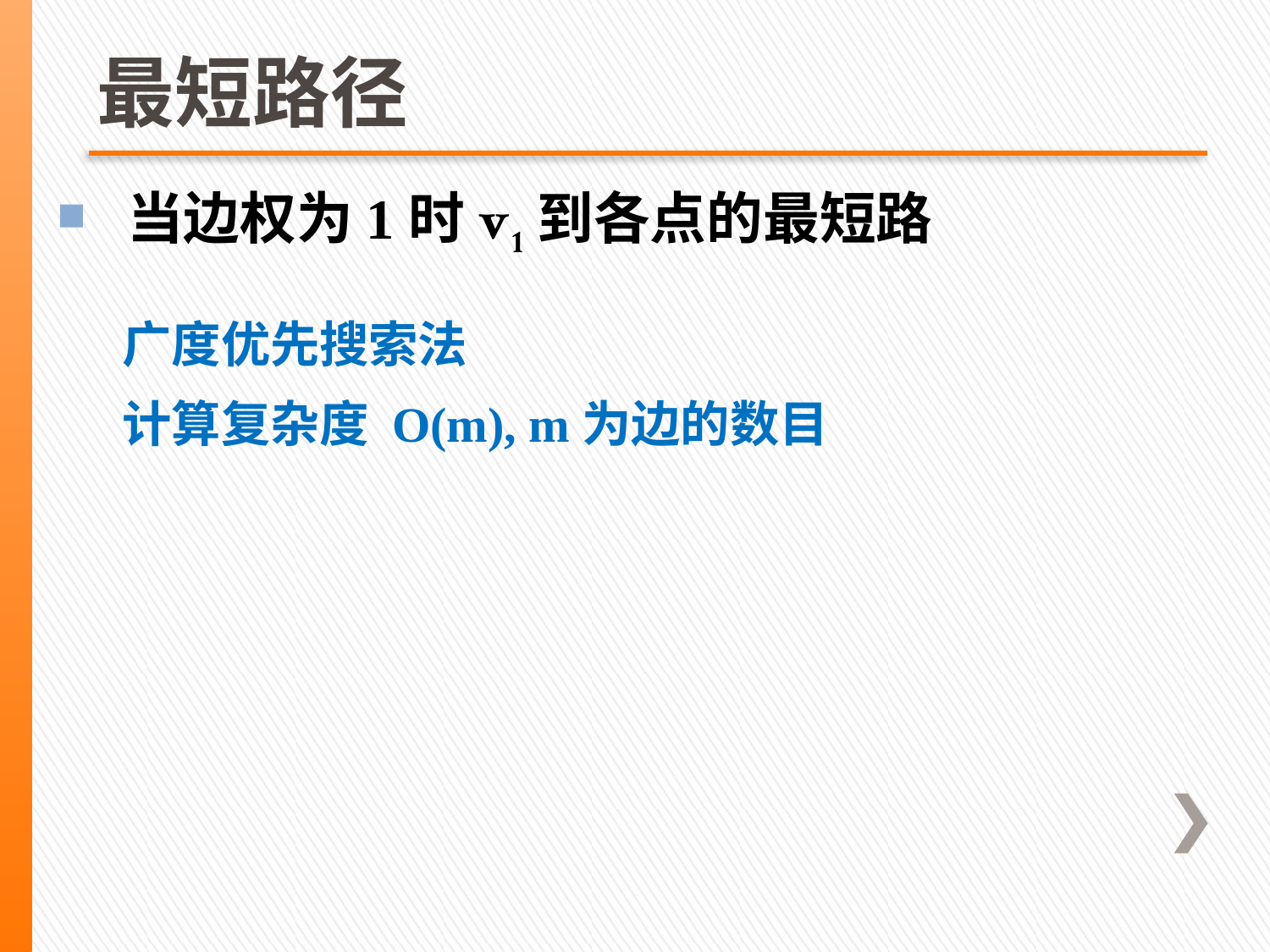

# 最短路径
  当边权为1时v1到各点的最短路
广度优先搜索法
计算复杂度 O(m), m为边的数目